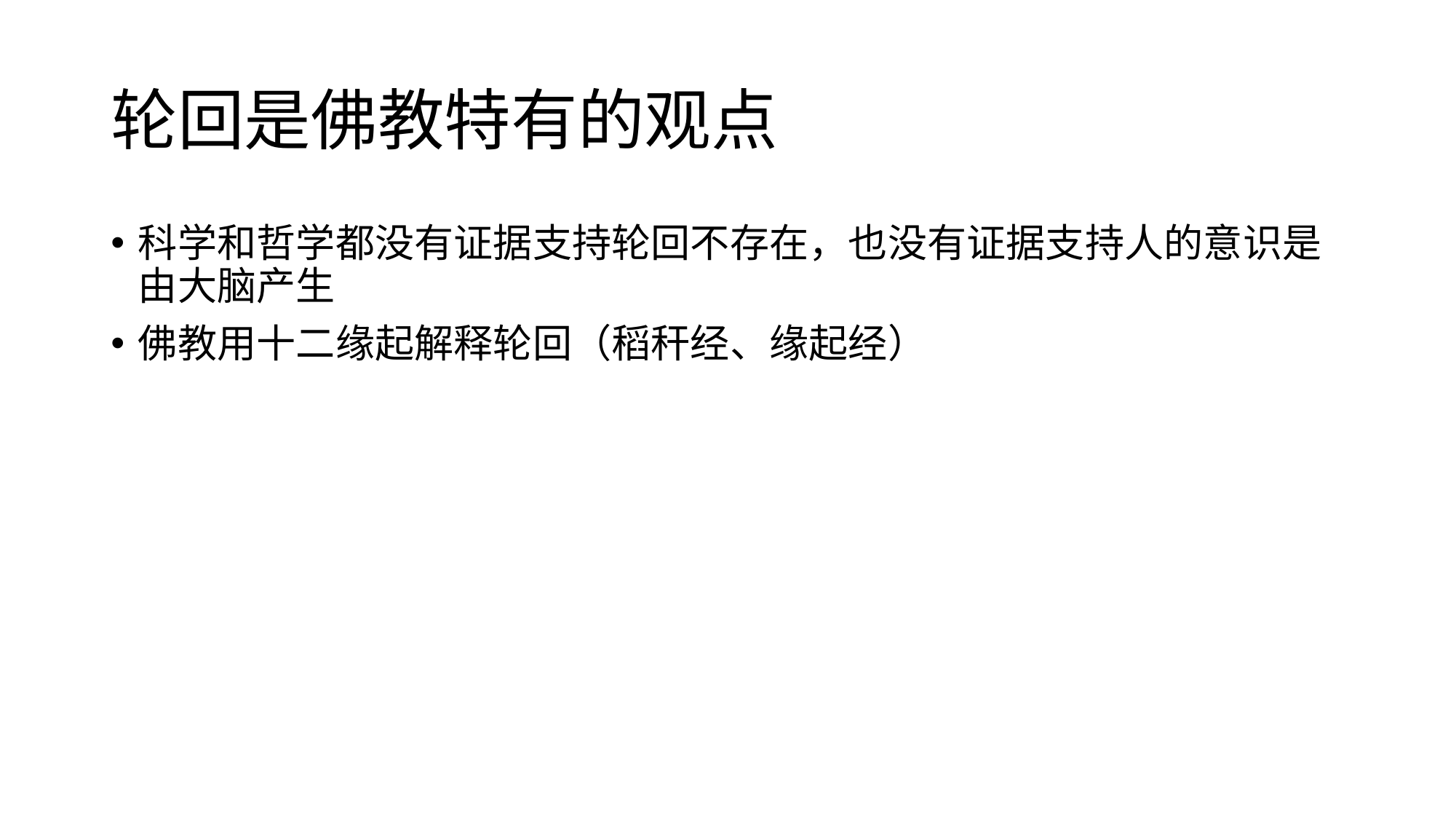

# 轮回是佛教特有的观点
科学和哲学都没有证据支持轮回不存在，也没有证据支持人的意识是由大脑产生
佛教用十二缘起解释轮回（稻秆经、缘起经）